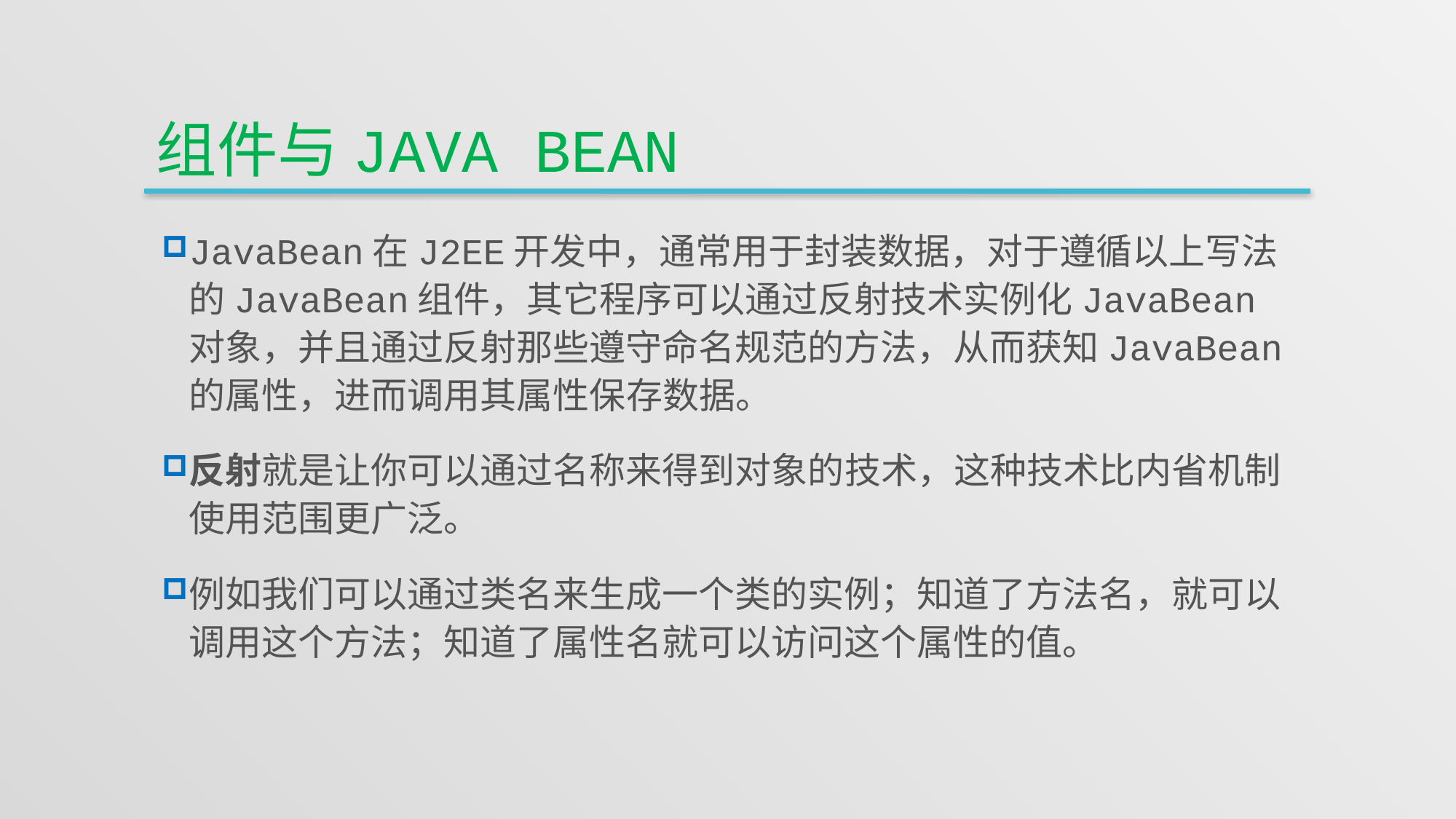

# 组件与java bean
JavaBean在J2EE开发中，通常用于封装数据，对于遵循以上写法的JavaBean组件，其它程序可以通过反射技术实例化JavaBean对象，并且通过反射那些遵守命名规范的方法，从而获知JavaBean的属性，进而调用其属性保存数据。
反射就是让你可以通过名称来得到对象的技术，这种技术比内省机制使用范围更广泛。
例如我们可以通过类名来生成一个类的实例；知道了方法名，就可以调用这个方法；知道了属性名就可以访问这个属性的值。